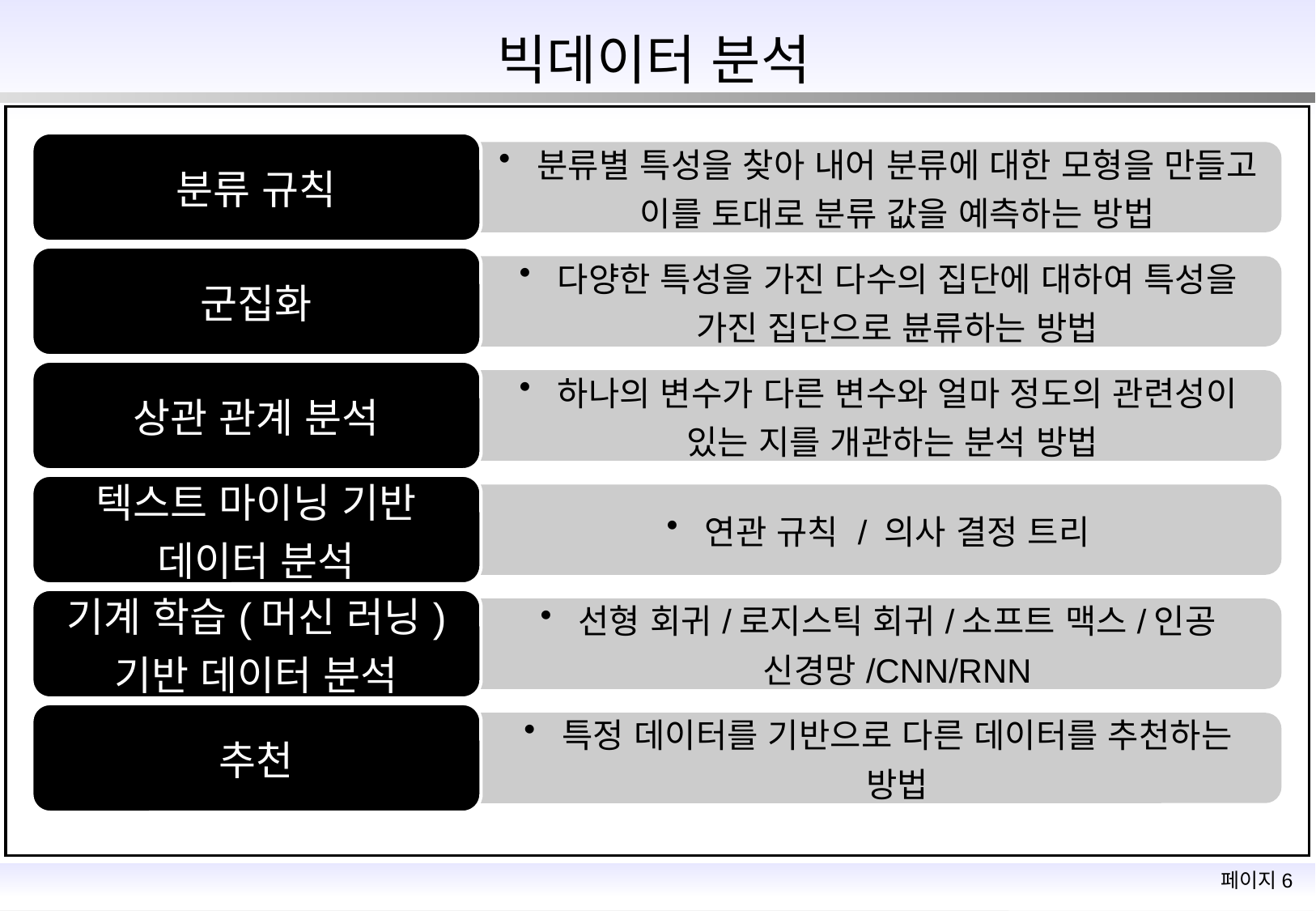

# 빅데이터 분석
분류 규칙
분류별 특성을 찾아 내어 분류에 대한 모형을 만들고 이를 토대로 분류 값을 예측하는 방법
군집화
다양한 특성을 가진 다수의 집단에 대하여 특성을 가진 집단으로 뷴류하는 방법
텍스트 마이닝 기반 데이터 분석
특정 데이터를 기반으로 다른 데이터를 추천하는 방법
하나의 변수가 다른 변수와 얼마 정도의 관련성이 있는 지를 개관하는 분석 방법
상관 관계 분석
기계 학습(머신 러닝) 기반 데이터 분석
연관 규칙 / 의사 결정 트리
추천
선형 회귀/로지스틱 회귀/소프트 맥스/인공 신경망/CNN/RNN